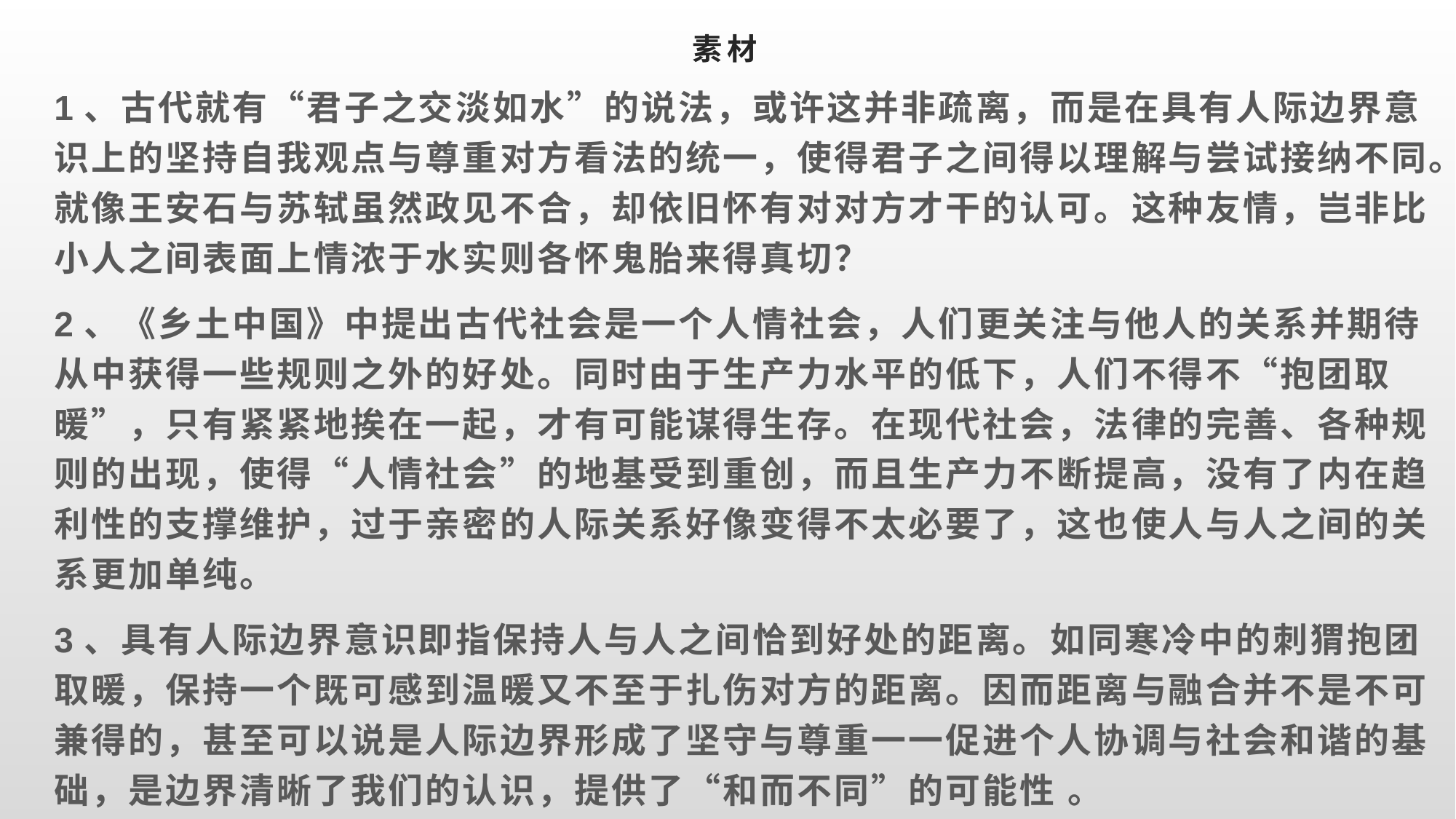

# 素材
1、古代就有“君子之交淡如水”的说法，或许这并非疏离，而是在具有人际边界意识上的坚持自我观点与尊重对方看法的统一，使得君子之间得以理解与尝试接纳不同。就像王安石与苏轼虽然政见不合，却依旧怀有对对方才干的认可。这种友情，岂非比小人之间表面上情浓于水实则各怀鬼胎来得真切？
2、《乡土中国》中提出古代社会是一个人情社会，人们更关注与他人的关系并期待从中获得一些规则之外的好处。同时由于生产力水平的低下，人们不得不“抱团取暖”，只有紧紧地挨在一起，才有可能谋得生存。在现代社会，法律的完善、各种规则的出现，使得“人情社会”的地基受到重创，而且生产力不断提高，没有了内在趋利性的支撑维护，过于亲密的人际关系好像变得不太必要了，这也使人与人之间的关系更加单纯。
3、具有人际边界意识即指保持人与人之间恰到好处的距离。如同寒冷中的刺猬抱团取暖，保持一个既可感到温暖又不至于扎伤对方的距离。因而距离与融合并不是不可兼得的，甚至可以说是人际边界形成了坚守与尊重一一促进个人协调与社会和谐的基础，是边界清晰了我们的认识，提供了“和而不同”的可能性 。